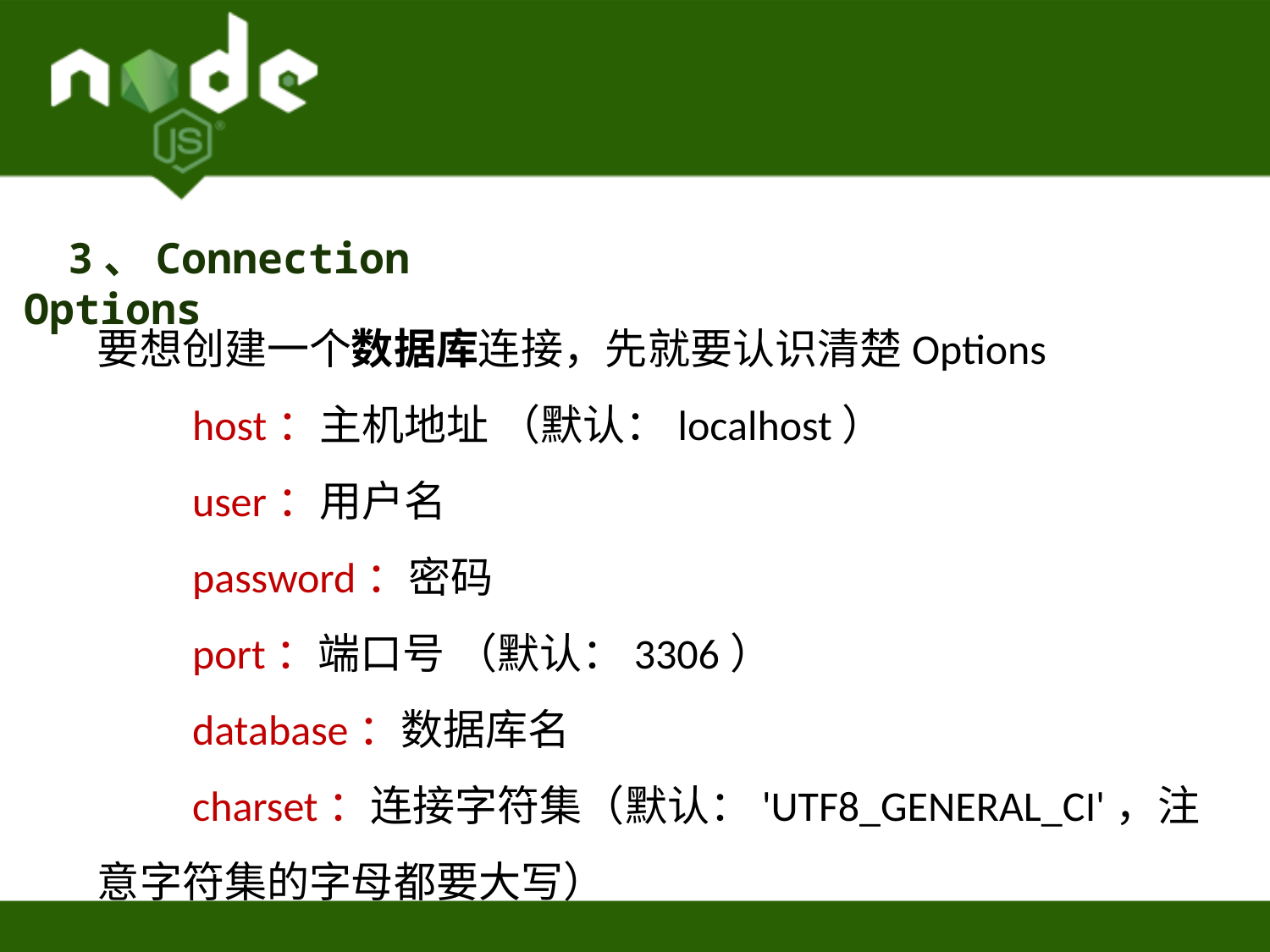

3、Connection Options
要想创建一个数据库连接，先就要认识清楚Options
　　host：主机地址 （默认：localhost）
　　user：用户名
　　password：密码
　　port：端口号 （默认：3306）
　　database：数据库名
　　charset：连接字符集（默认：'UTF8_GENERAL_CI'，注意字符集的字母都要大写）